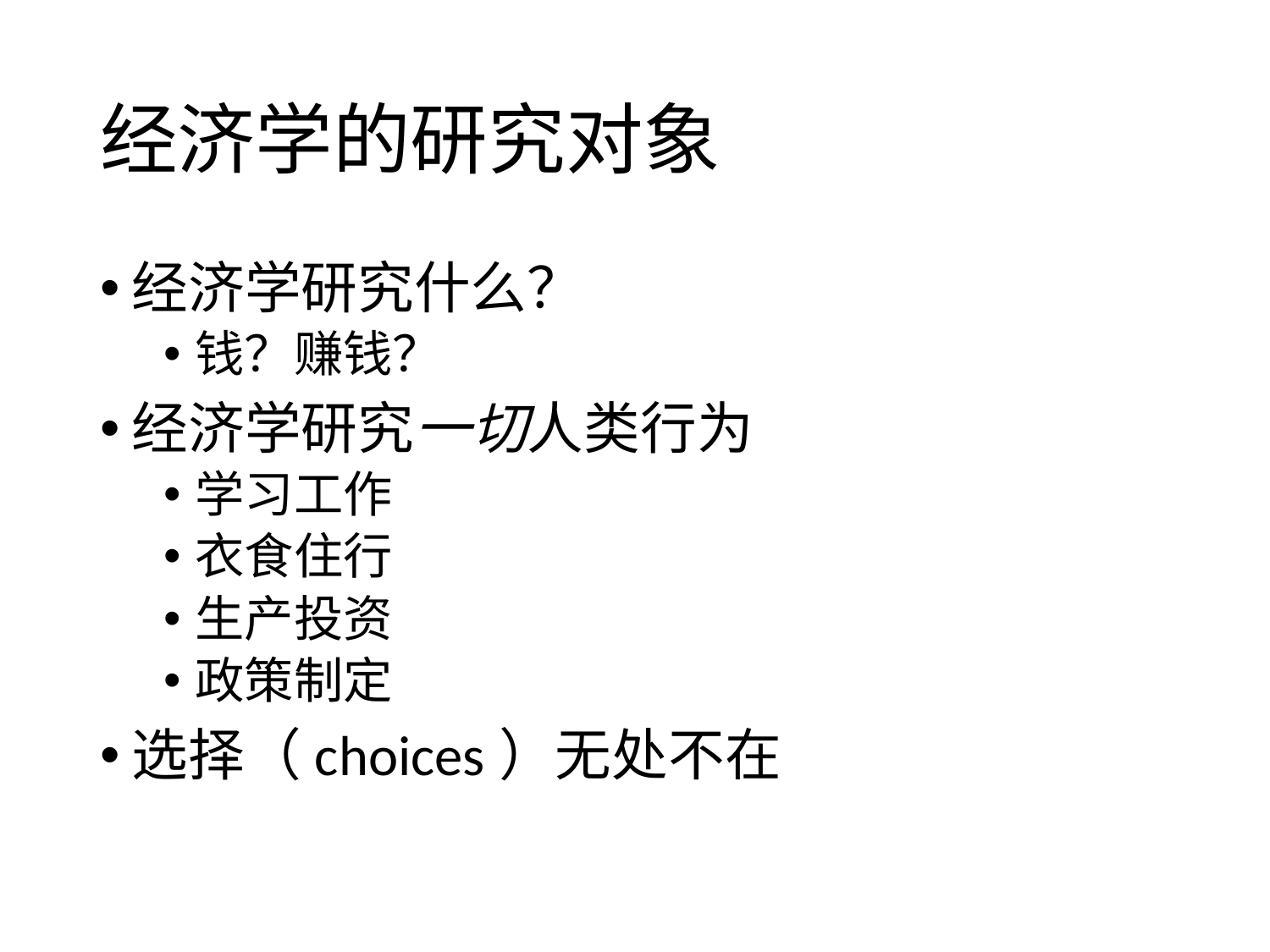

# 经济学的研究对象
经济学研究什么？
钱？赚钱？
经济学研究一切人类行为
学习工作
衣食住行
生产投资
政策制定
选择（choices）无处不在